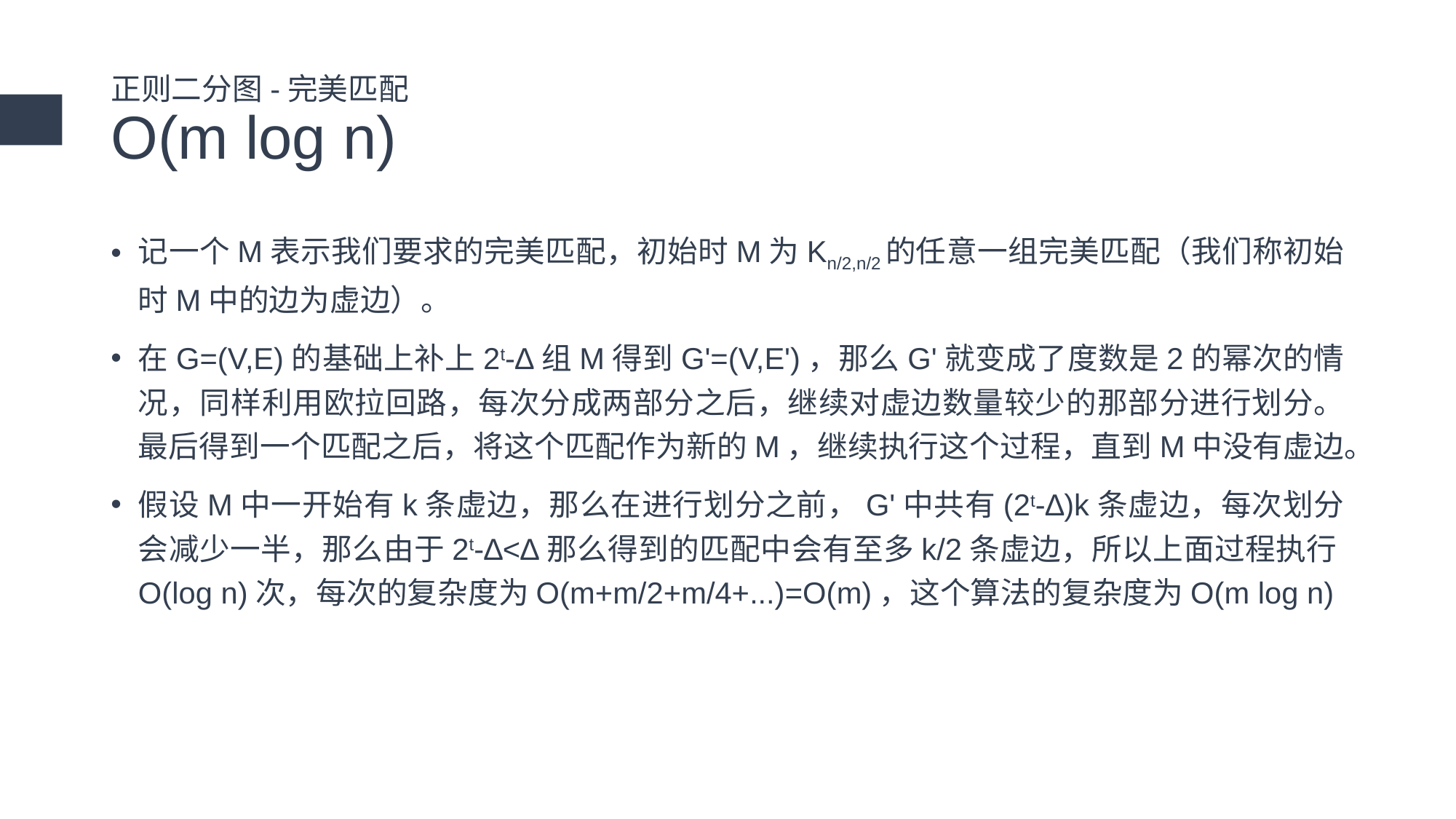

# 正则二分图-完美匹配 O(m log n)
记一个M表示我们要求的完美匹配，初始时M为Kn/2,n/2的任意一组完美匹配（我们称初始时M中的边为虚边）。
在G=(V,E)的基础上补上2t-∆组M得到G'=(V,E')，那么G'就变成了度数是2的幂次的情况，同样利用欧拉回路，每次分成两部分之后，继续对虚边数量较少的那部分进行划分。最后得到一个匹配之后，将这个匹配作为新的M，继续执行这个过程，直到M中没有虚边。
假设M中一开始有k条虚边，那么在进行划分之前，G'中共有(2t-∆)k条虚边，每次划分会减少一半，那么由于2t-∆<∆那么得到的匹配中会有至多k/2条虚边，所以上面过程执行O(log n)次，每次的复杂度为O(m+m/2+m/4+...)=O(m)，这个算法的复杂度为O(m log n)